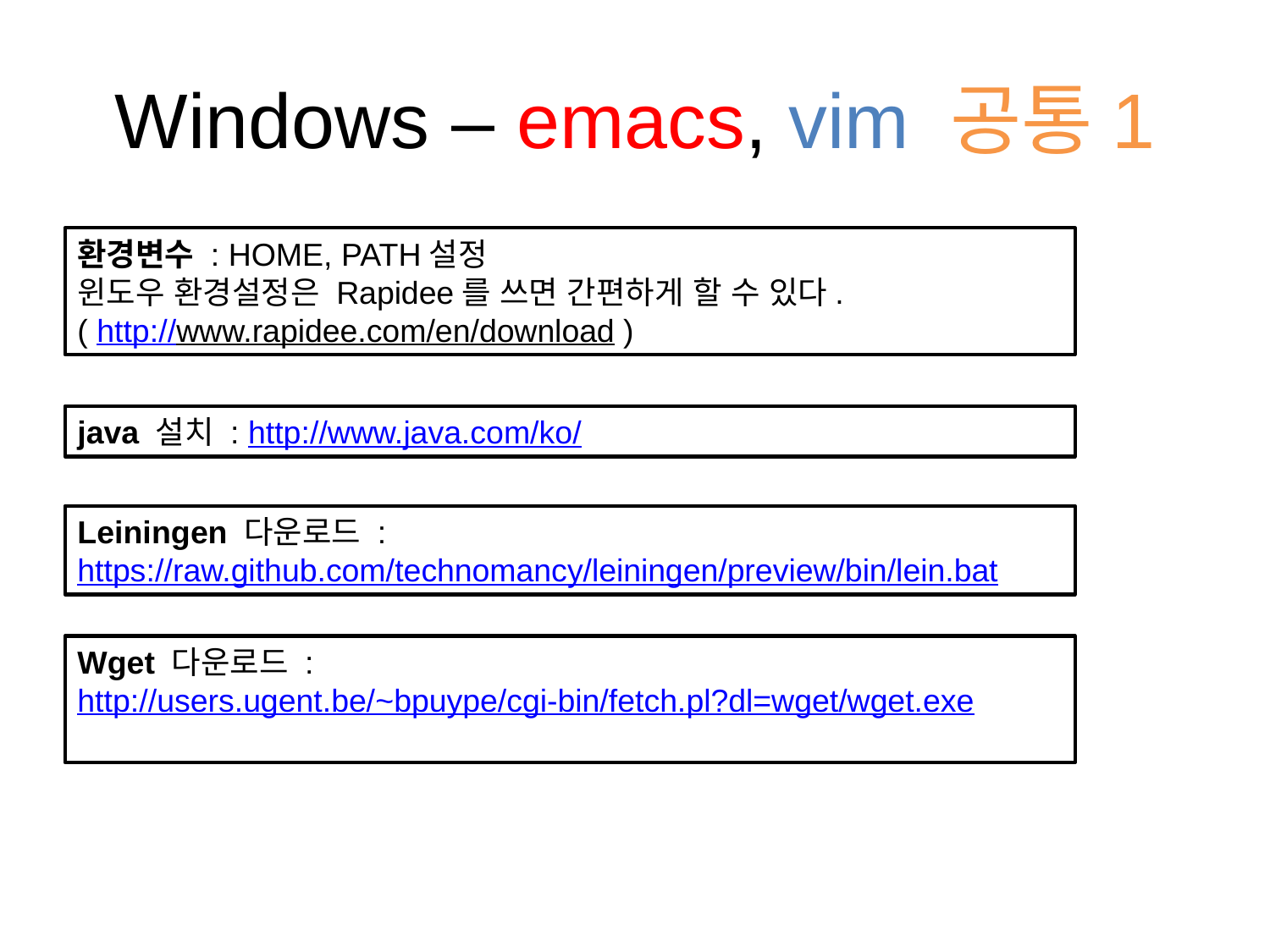

# Windows – emacs, vim 공통1
환경변수 : HOME, PATH설정
윈도우 환경설정은 Rapidee를 쓰면 간편하게 할 수 있다.
( http://www.rapidee.com/en/download )
java 설치 : http://www.java.com/ko/
Leiningen 다운로드 :
https://raw.github.com/technomancy/leiningen/preview/bin/lein.bat
Wget 다운로드 :
http://users.ugent.be/~bpuype/cgi-bin/fetch.pl?dl=wget/wget.exe